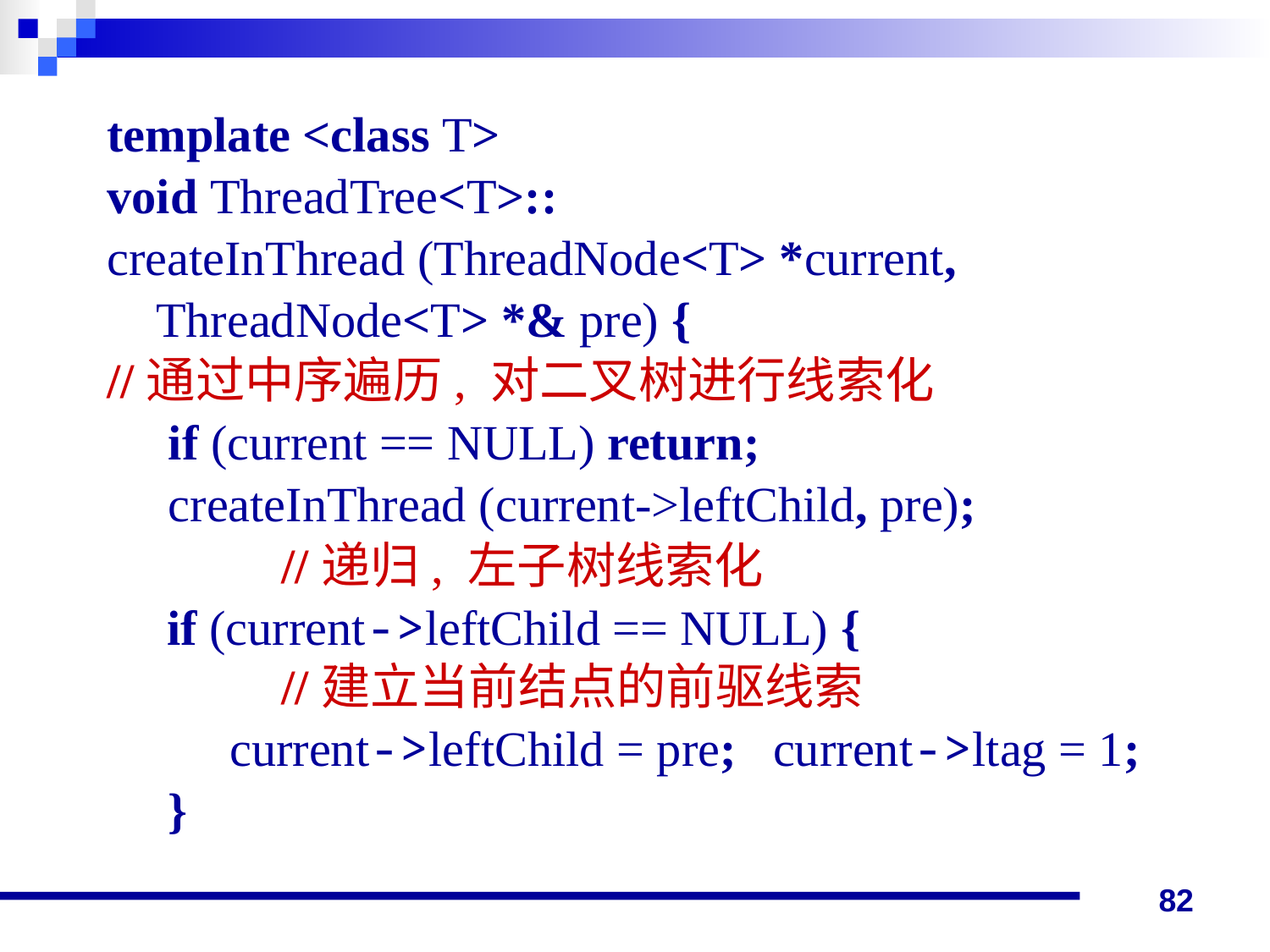

template <class T>
void ThreadTree<T>::
createInThread (ThreadNode<T> *current,
    ThreadNode<T> *& pre) {
//通过中序遍历, 对二叉树进行线索化
     if (current == NULL) return;
     createInThread (current->leftChild, pre);
		//递归, 左子树线索化
	 if (current->leftChild == NULL) {				//建立当前结点的前驱线索
          current->leftChild = pre;   current->ltag = 1;
     }
82